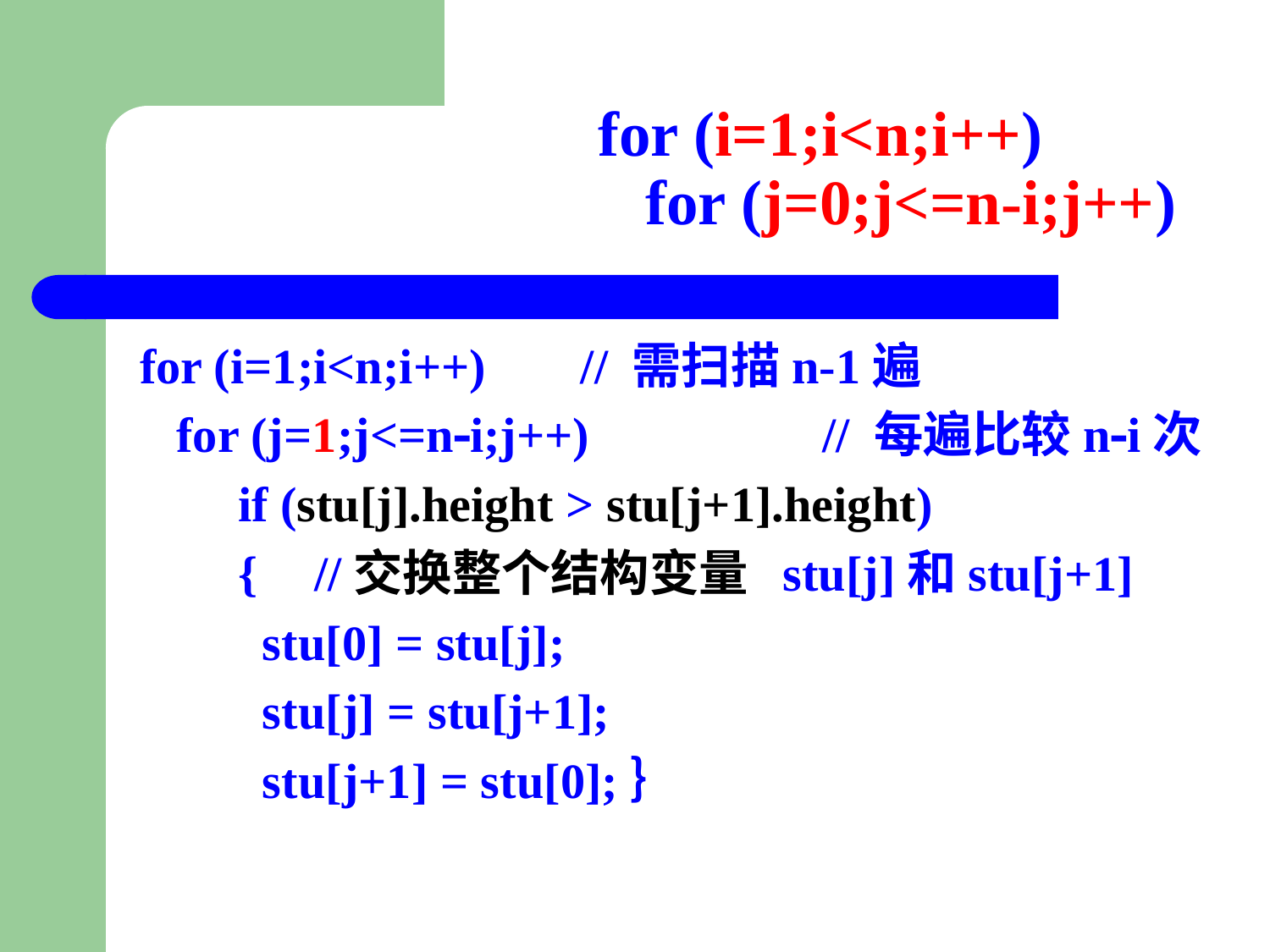

# for (i=1;i<n;i++) for (j=0;j<=n-i;j++)
for (i=1;i<n;i++)	 // 需扫描n-1遍
   for (j=1;j<=n−i;j++)		// 每遍比较n−i次
        if (stu[j].height > stu[j+1].height)
        {  	//交换整个结构变量  stu[j]和stu[j+1]
          stu[0] = stu[j];
          stu[j] = stu[j+1];
          stu[j+1] = stu[0];｝